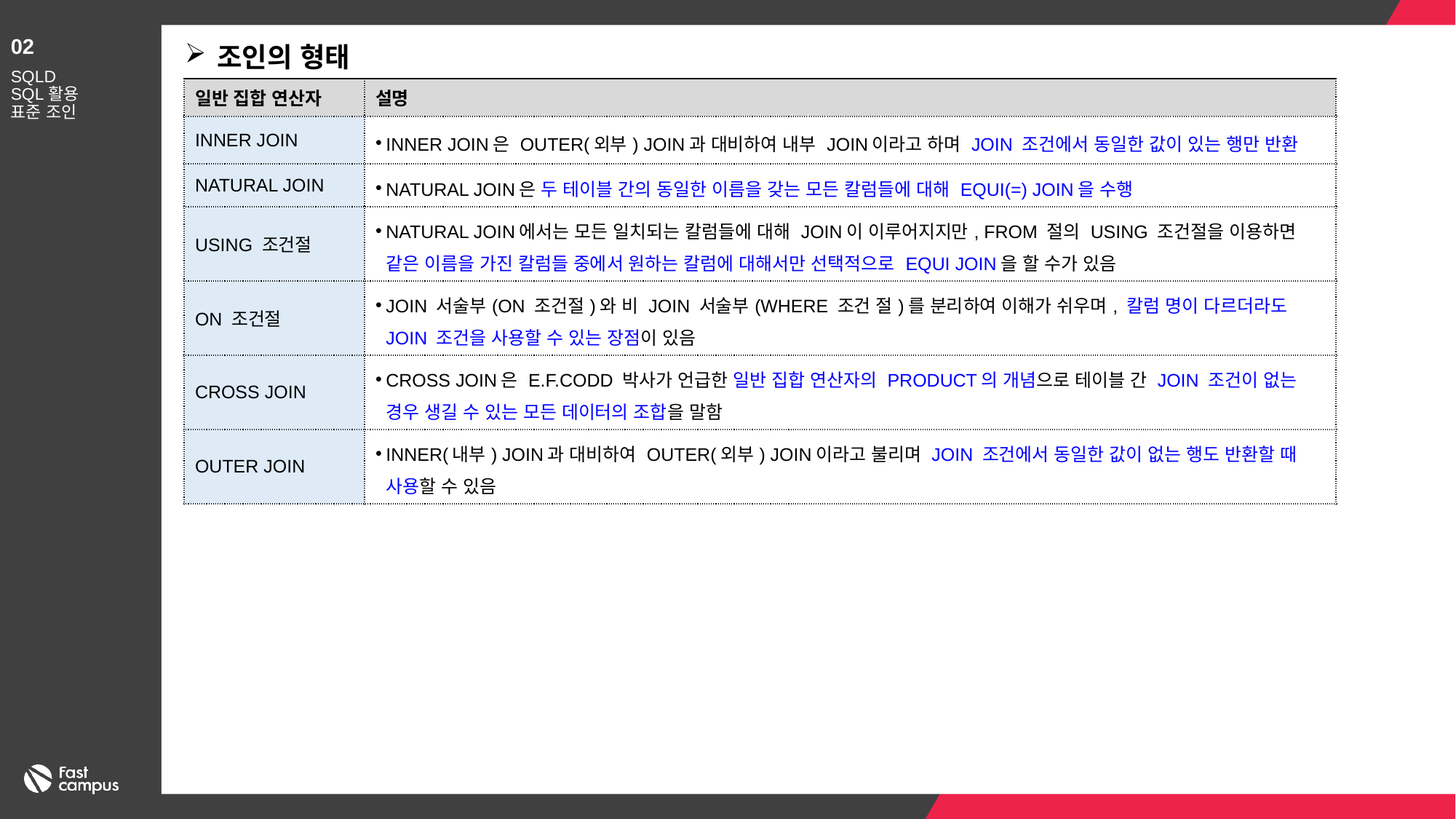

02
조인의 형태
SQLD
SQL활용
표준 조인
| 일반 집합 연산자 | 설명 |
| --- | --- |
| INNER JOIN | INNER JOIN은 OUTER(외부) JOIN과 대비하여 내부 JOIN이라고 하며 JOIN 조건에서 동일한 값이 있는 행만 반환 |
| NATURAL JOIN | NATURAL JOIN은 두 테이블 간의 동일한 이름을 갖는 모든 칼럼들에 대해 EQUI(=) JOIN을 수행 |
| USING 조건절 | NATURAL JOIN에서는 모든 일치되는 칼럼들에 대해 JOIN이 이루어지지만, FROM 절의 USING 조건절을 이용하면 같은 이름을 가진 칼럼들 중에서 원하는 칼럼에 대해서만 선택적으로 EQUI JOIN을 할 수가 있음 |
| ON 조건절 | JOIN 서술부(ON 조건절)와 비 JOIN 서술부(WHERE 조건 절)를 분리하여 이해가 쉬우며, 칼럼 명이 다르더라도 JOIN 조건을 사용할 수 있는 장점이 있음 |
| CROSS JOIN | CROSS JOIN은 E.F.CODD 박사가 언급한 일반 집합 연산자의 PRODUCT의 개념으로 테이블 간 JOIN 조건이 없는 경우 생길 수 있는 모든 데이터의 조합을 말함 |
| OUTER JOIN | INNER(내부) JOIN과 대비하여 OUTER(외부) JOIN이라고 불리며 JOIN 조건에서 동일한 값이 없는 행도 반환할 때 사용할 수 있음 |